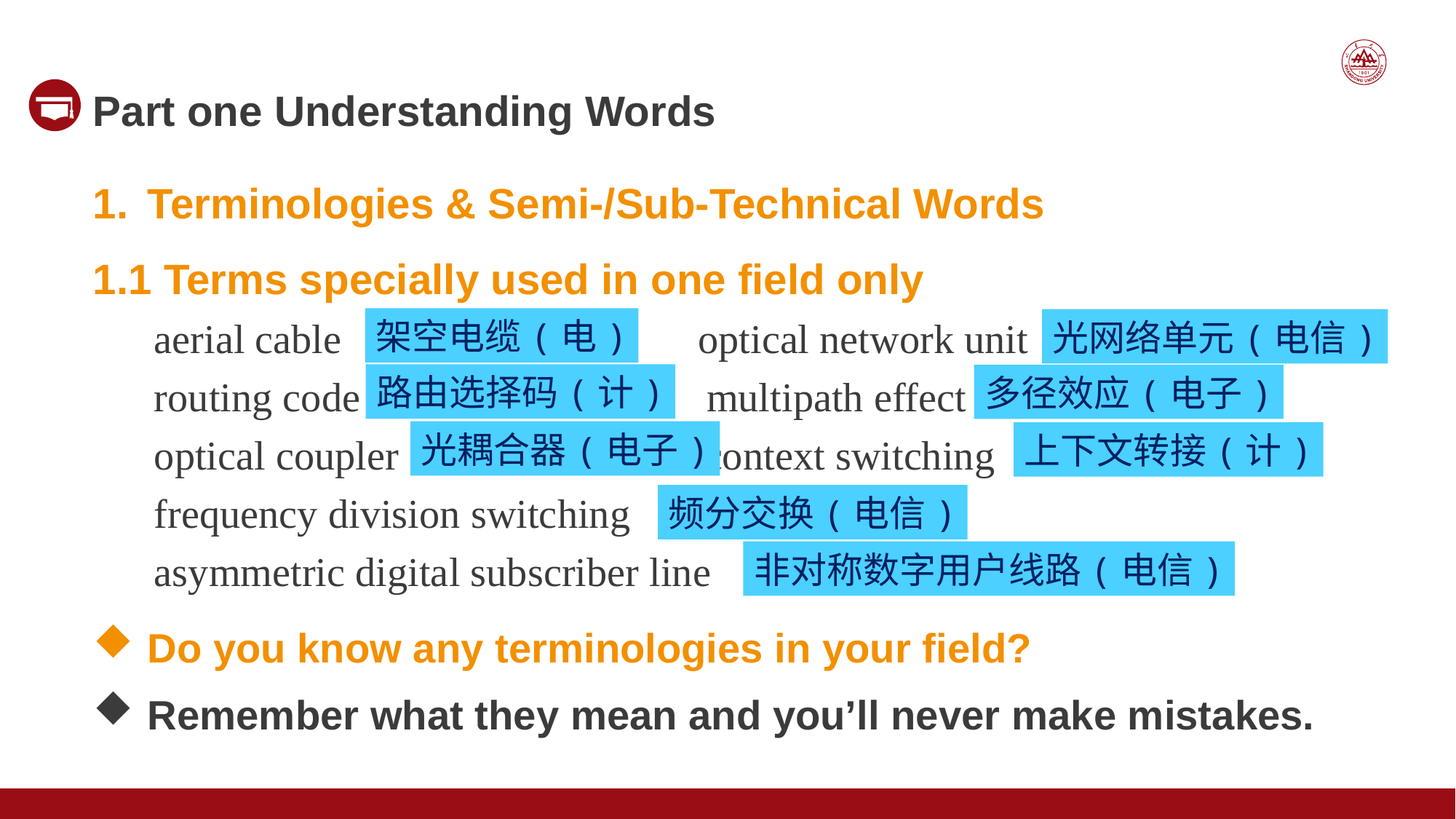

Part one Understanding Words

Terminologies & Semi-/Sub-Technical Words
1.1 Terms specially used in one field only
      aerial cable                                   optical network unit
      routing code                                  multipath effect
      optical coupler                              context switching
      frequency division switching
      asymmetric digital subscriber line
Do you know any terminologies in your field?
Remember what they mean and you’ll never make mistakes.

架空电缆(电)
光网络单元(电信)
路由选择码(计)
多径效应(电子)
光耦合器(电子)
上下文转接(计)
频分交换(电信)
非对称数字用户线路(电信)